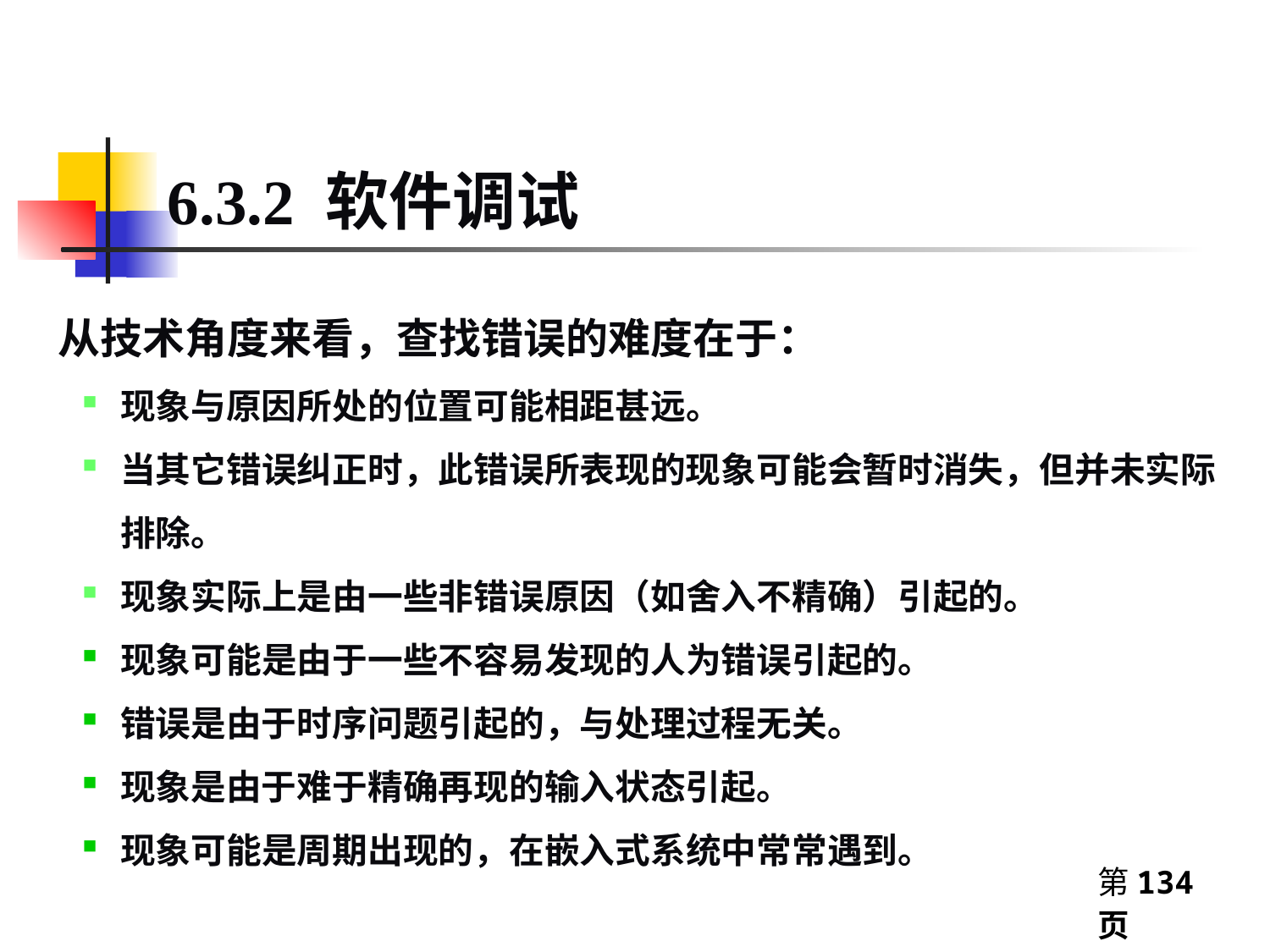

# 1.5.4MIS的结构
6.3.2 软件调试
从技术角度来看，查找错误的难度在于：
现象与原因所处的位置可能相距甚远。
当其它错误纠正时，此错误所表现的现象可能会暂时消失，但并未实际排除。
现象实际上是由一些非错误原因（如舍入不精确）引起的。
现象可能是由于一些不容易发现的人为错误引起的。
错误是由于时序问题引起的，与处理过程无关。
现象是由于难于精确再现的输入状态引起。
现象可能是周期出现的，在嵌入式系统中常常遇到。